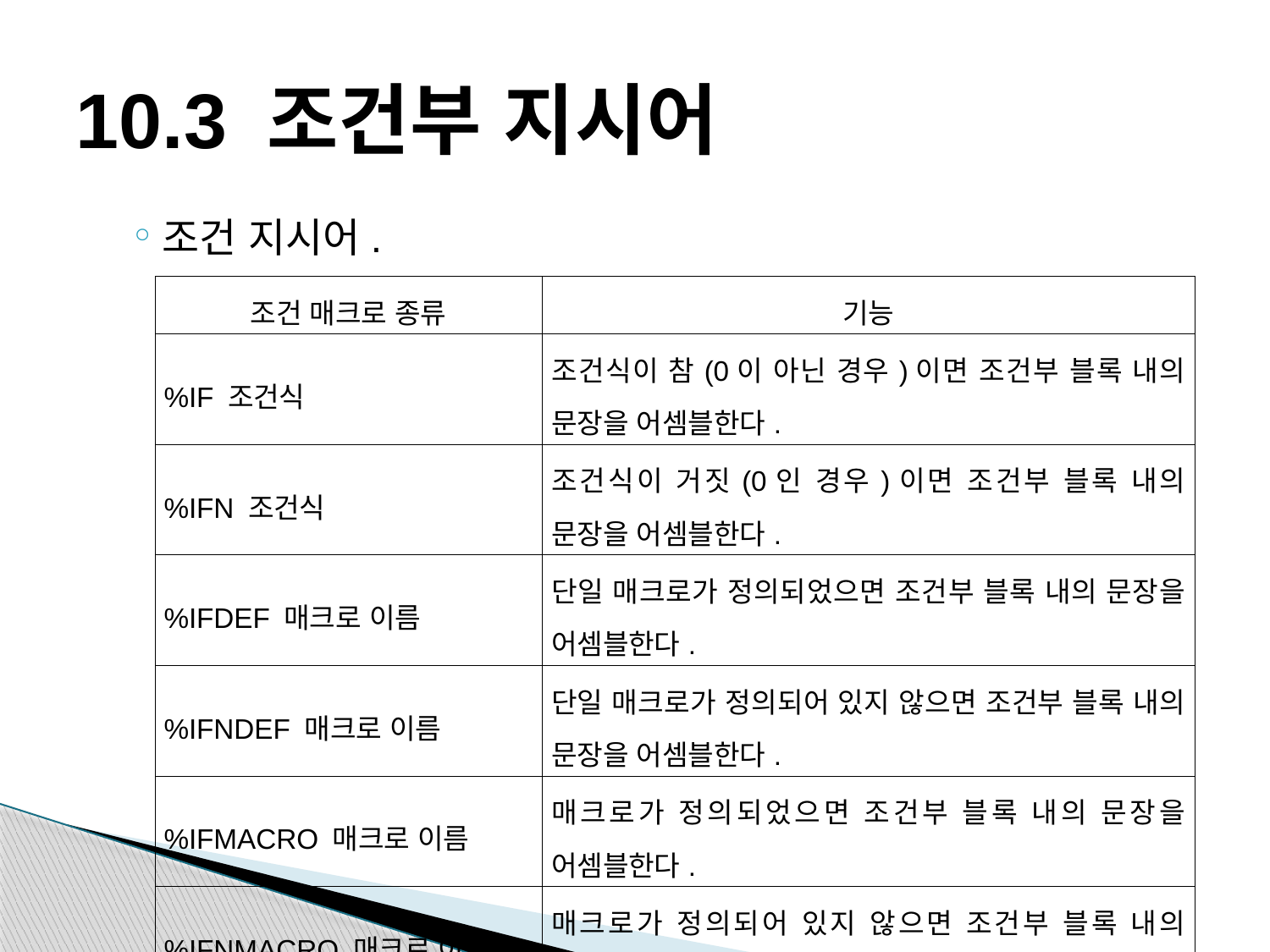

# 10.3 조건부 지시어
조건 지시어.
| 조건 매크로 종류 | 기능 |
| --- | --- |
| %IF 조건식 | 조건식이 참(0이 아닌 경우)이면 조건부 블록 내의 문장을 어셈블한다. |
| %IFN 조건식 | 조건식이 거짓(0인 경우)이면 조건부 블록 내의 문장을 어셈블한다. |
| %IFDEF 매크로 이름 | 단일 매크로가 정의되었으면 조건부 블록 내의 문장을 어셈블한다. |
| %IFNDEF 매크로 이름 | 단일 매크로가 정의되어 있지 않으면 조건부 블록 내의 문장을 어셈블한다. |
| %IFMACRO 매크로 이름 | 매크로가 정의되었으면 조건부 블록 내의 문장을 어셈블한다. |
| %IFNMACRO 매크로 이름 | 매크로가 정의되어 있지 않으면 조건부 블록 내의 문장을 어셈블한다. |